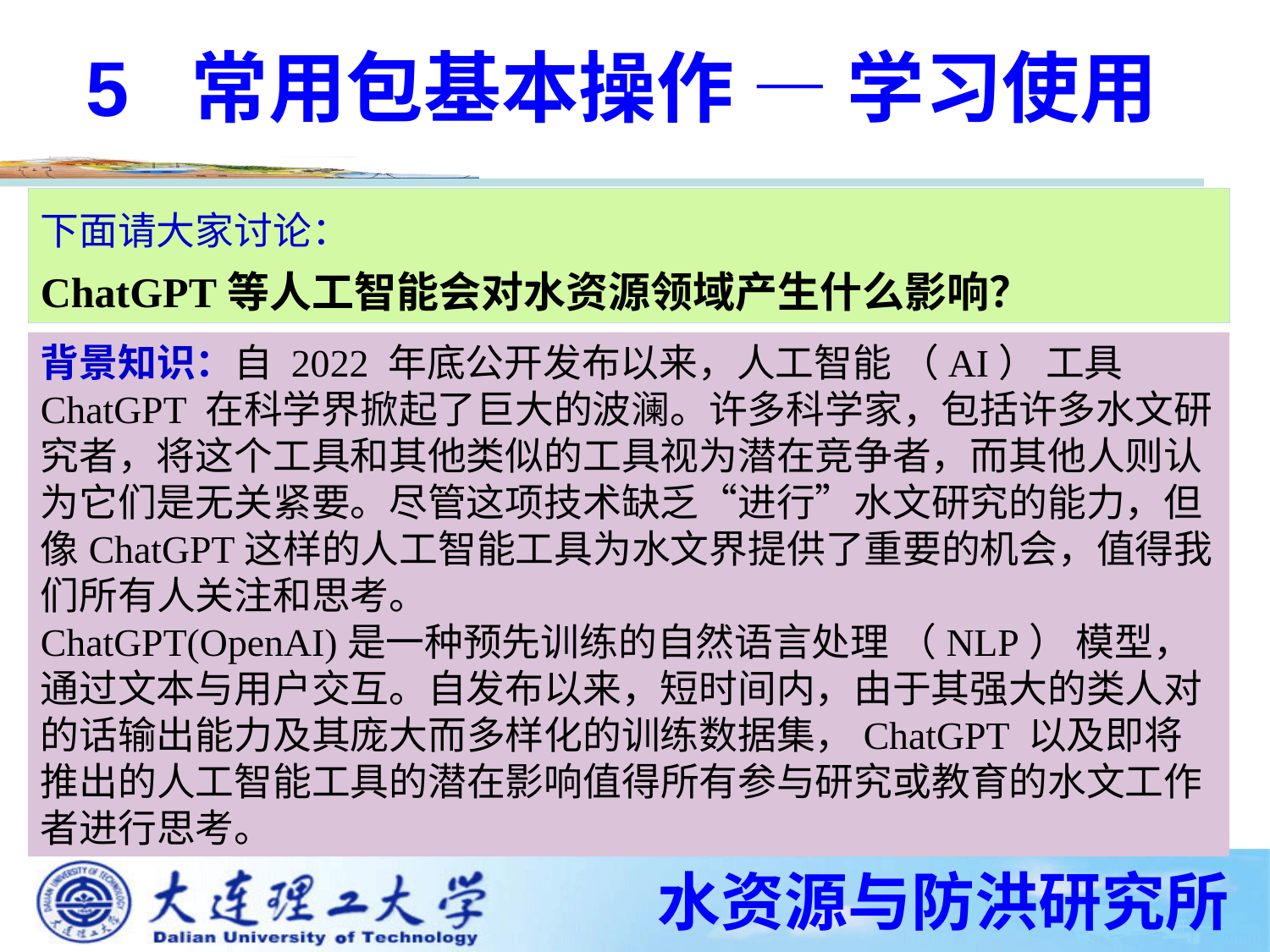

5  常用包基本操作 — 学习使用
下面请大家讨论：
ChatGPT等人工智能会对水资源领域产生什么影响？
背景知识：自 2022 年底公开发布以来，人工智能 （AI） 工具 ChatGPT 在科学界掀起了巨大的波澜。许多科学家，包括许多水文研究者，将这个工具和其他类似的工具视为潜在竞争者，而其他人则认为它们是无关紧要。尽管这项技术缺乏“进行”水文研究的能力，但像ChatGPT这样的人工智能工具为水文界提供了重要的机会，值得我们所有人关注和思考。
ChatGPT(OpenAI)是一种预先训练的自然语言处理 （NLP） 模型，通过文本与用户交互。自发布以来，短时间内，由于其强大的类人对的话输出能力及其庞大而多样化的训练数据集，ChatGPT 以及即将推出的人工智能工具的潜在影响值得所有参与研究或教育的水文工作者进行思考。